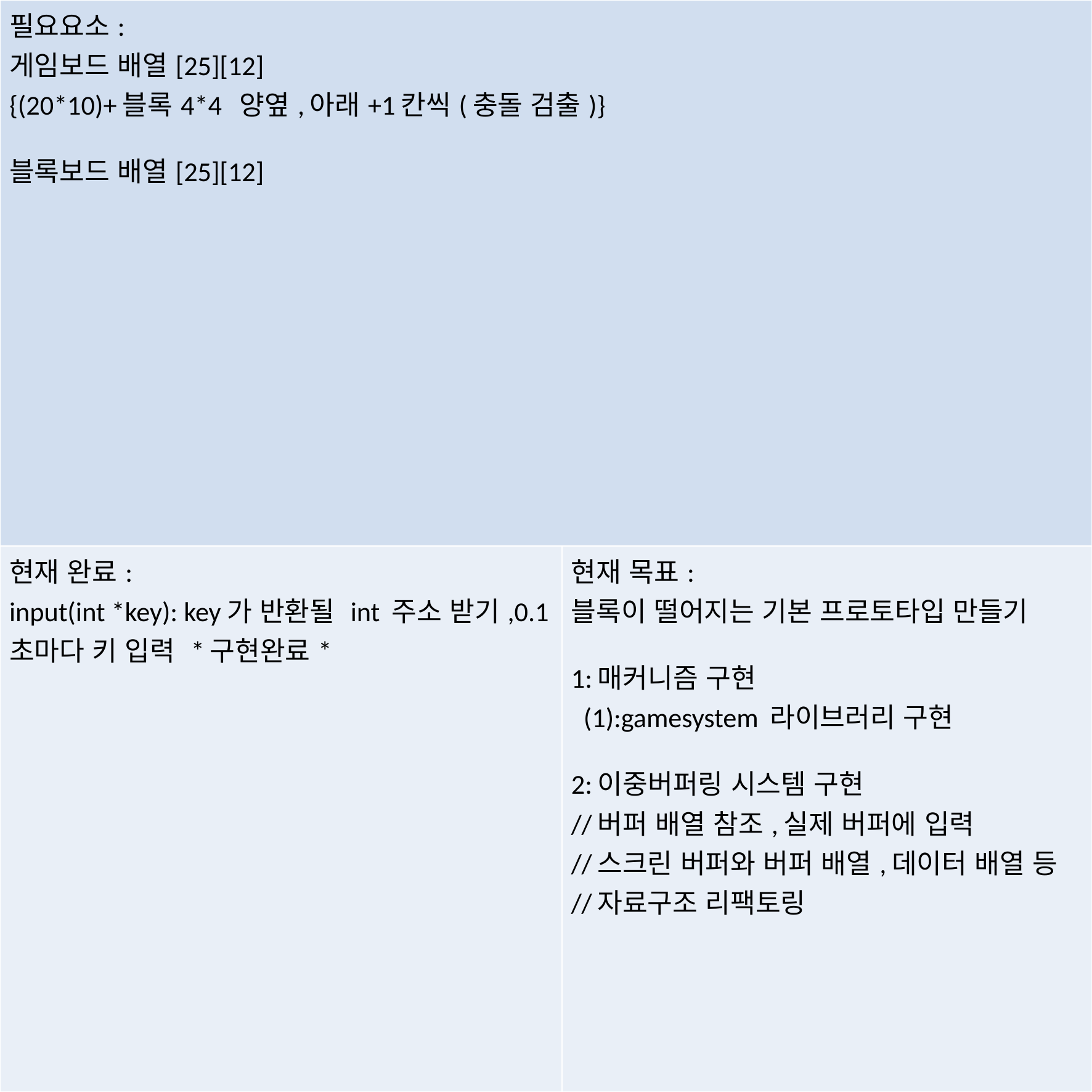

| 필요요소: 게임보드 배열[25][12] {(20\*10)+블록4\*4 양옆,아래+1칸씩(충돌 검출)} 블록보드 배열[25][12] |  |
| --- | --- |
| 현재 완료: input(int \*key): key가 반환될 int 주소 받기,0.1초마다 키 입력 \*구현완료\* | 현재 목표: 블록이 떨어지는 기본 프로토타입 만들기 1:매커니즘 구현 (1):gamesystem 라이브러리 구현 2:이중버퍼링 시스템 구현 //버퍼 배열 참조,실제 버퍼에 입력 //스크린 버퍼와 버퍼 배열,데이터 배열 등 //자료구조 리팩토링 |